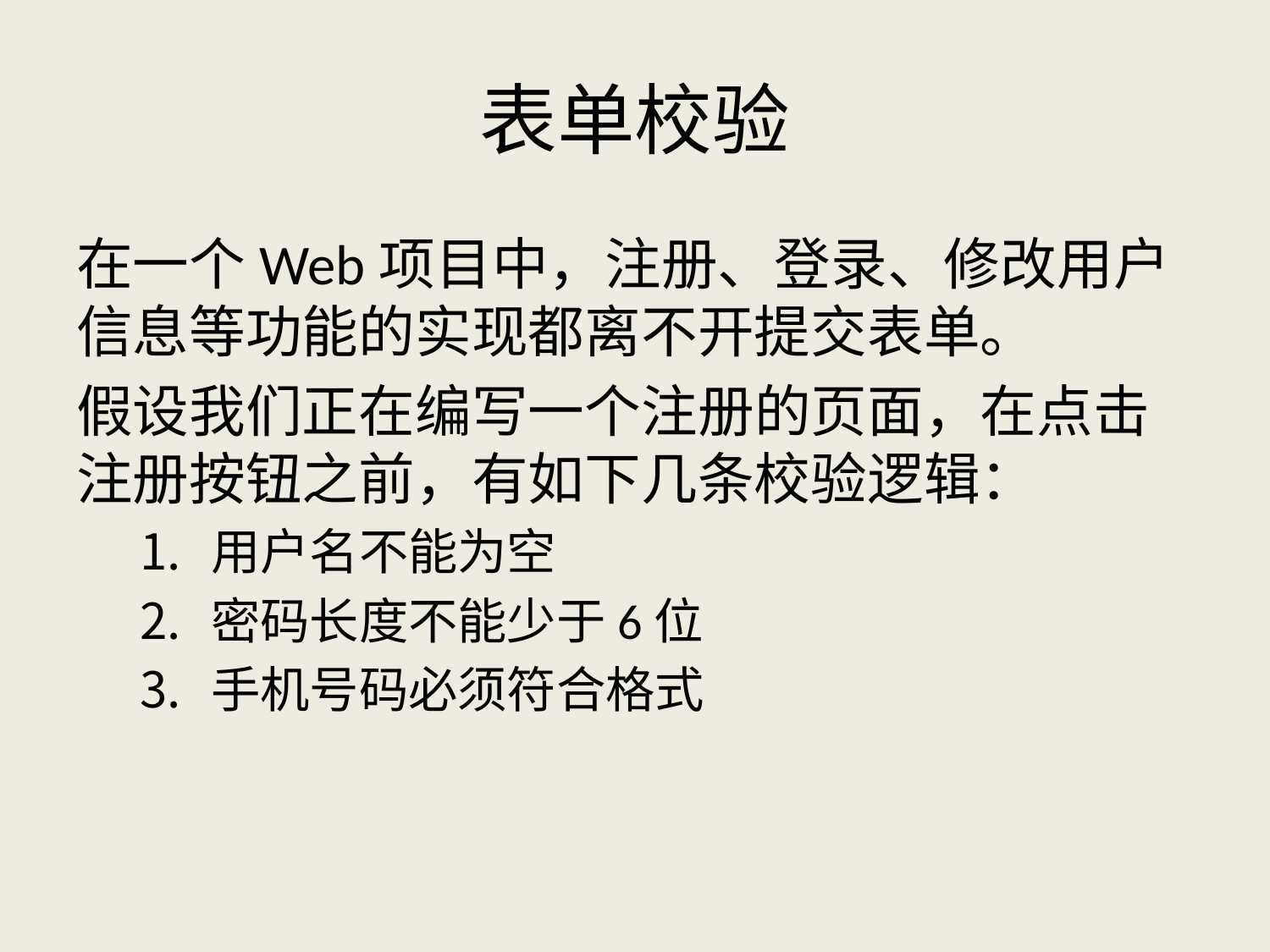

# 表单校验
在一个Web项目中，注册、登录、修改用户信息等功能的实现都离不开提交表单。
假设我们正在编写一个注册的页面，在点击注册按钮之前，有如下几条校验逻辑：
用户名不能为空
密码长度不能少于6位
手机号码必须符合格式